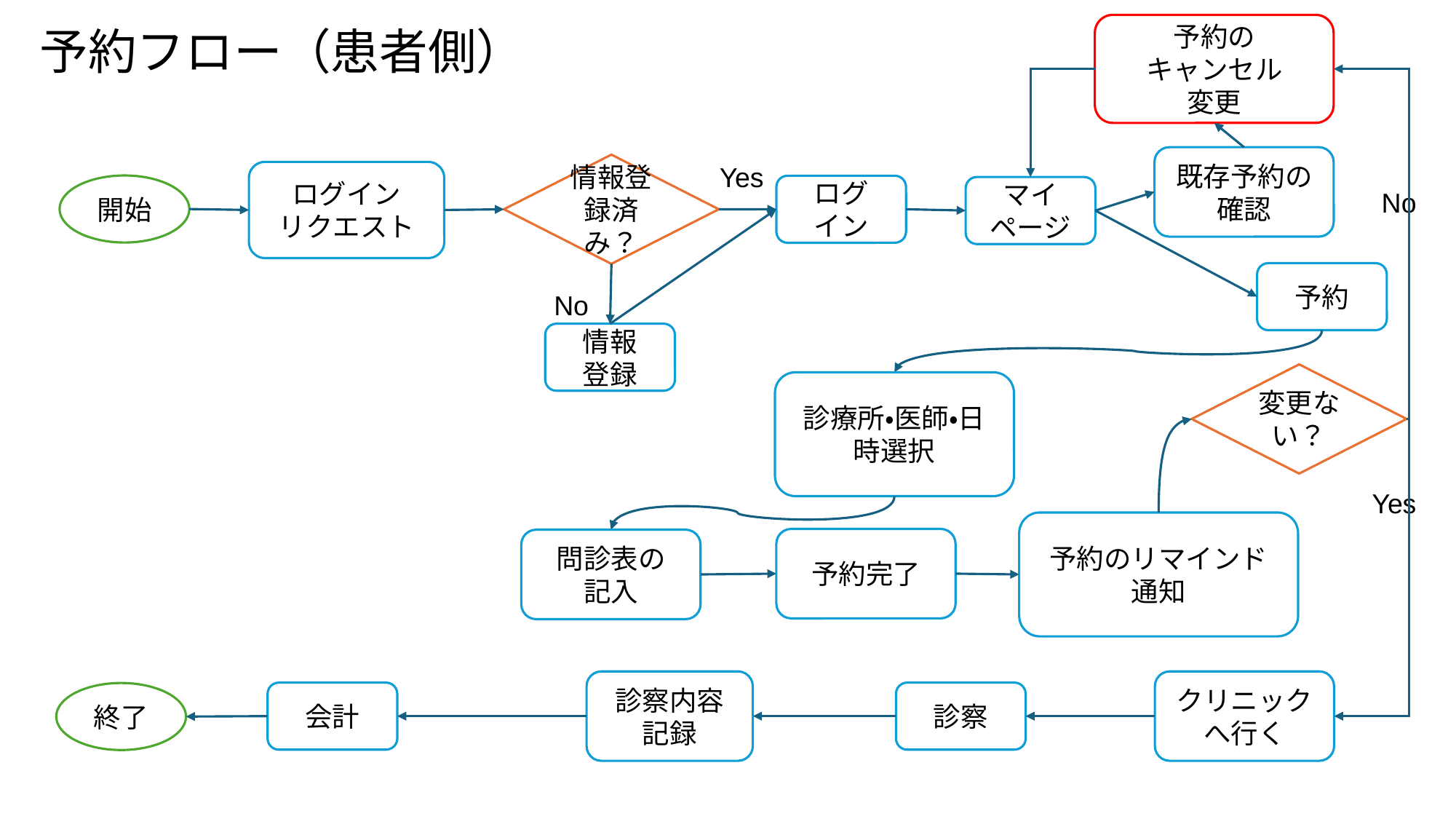

予約の
キャンセル
変更
# 予約フロー（患者側）
既存予約の確認
情報登録済み？
Yes
ログイン
リクエスト
開始
ログ
イン
マイページ
No
予約
No
情報
登録
変更ない？
診療所・医師・日時選択
Yes
予約のリマインド通知
予約完了
問診表の
記入
クリニックへ行く
診察内容記録
会計
診察
終了